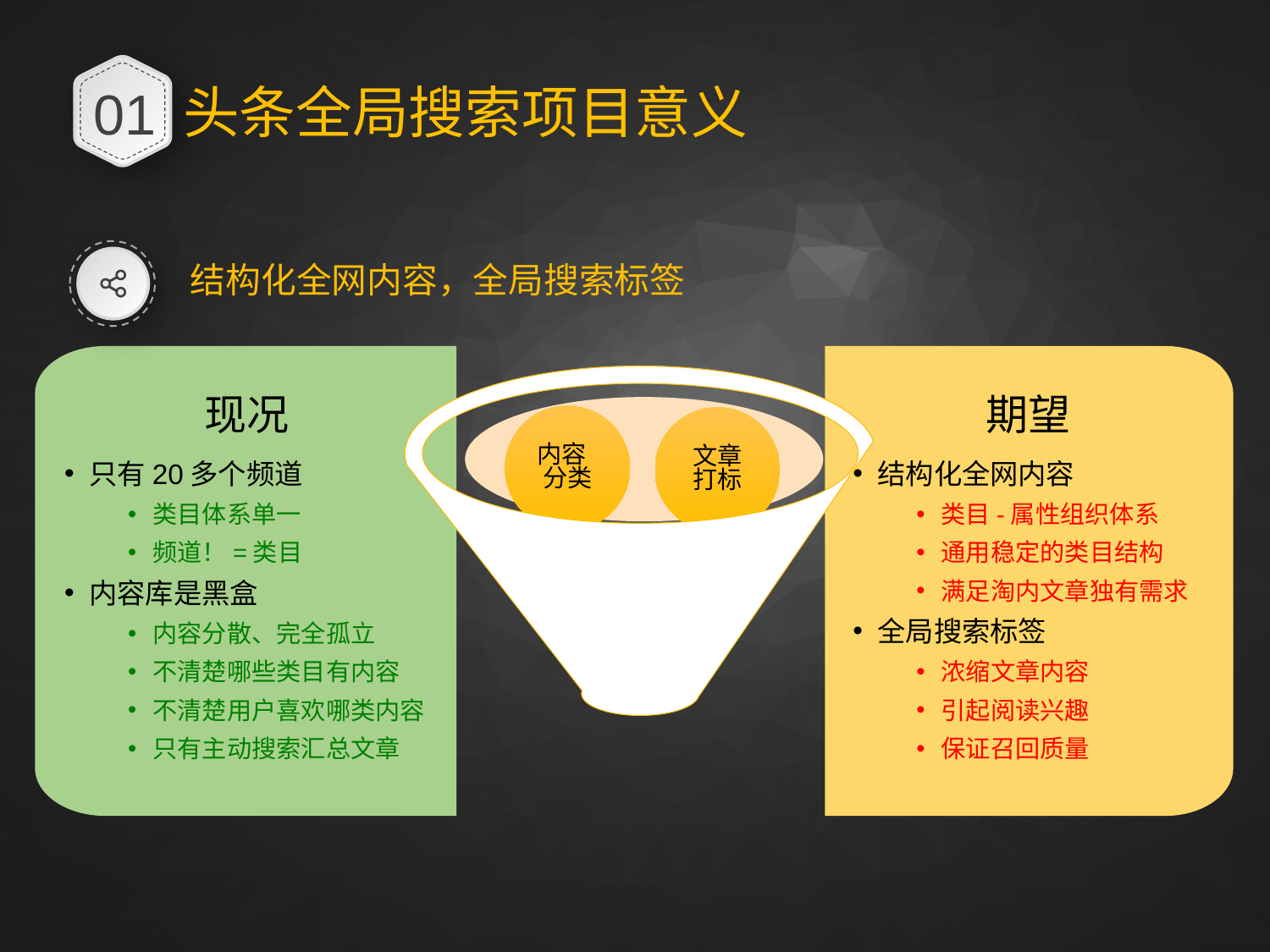

头条全局搜索项目意义

01

结构化全网内容，全局搜索标签
期望
结构化全网内容
类目-属性组织体系
通用稳定的类目结构
满足淘内文章独有需求
全局搜索标签
浓缩文章内容
引起阅读兴趣
保证召回质量
现况
只有20多个频道
类目体系单一
频道！=类目
内容库是黑盒
内容分散、完全孤立
不清楚哪些类目有内容
不清楚用户喜欢哪类内容
只有主动搜索汇总文章

内容   分类
文章
打标
提升    内容消费体验